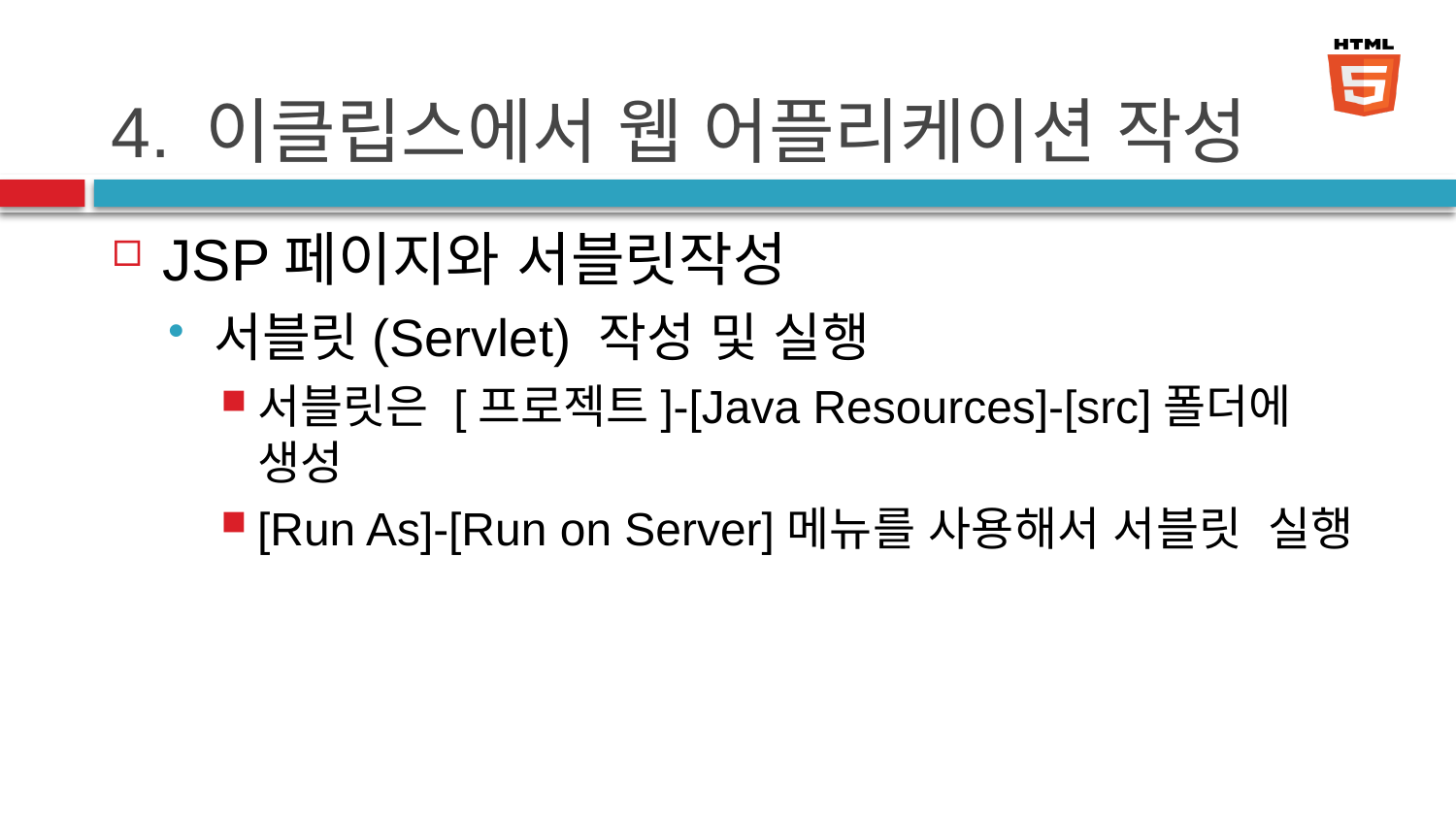

# 4. 이클립스에서 웹 어플리케이션 작성
JSP페이지와 서블릿작성
서블릿(Servlet) 작성 및 실행
서블릿은 [프로젝트]-[Java Resources]-[src]폴더에 생성
[Run As]-[Run on Server]메뉴를 사용해서 서블릿  실행